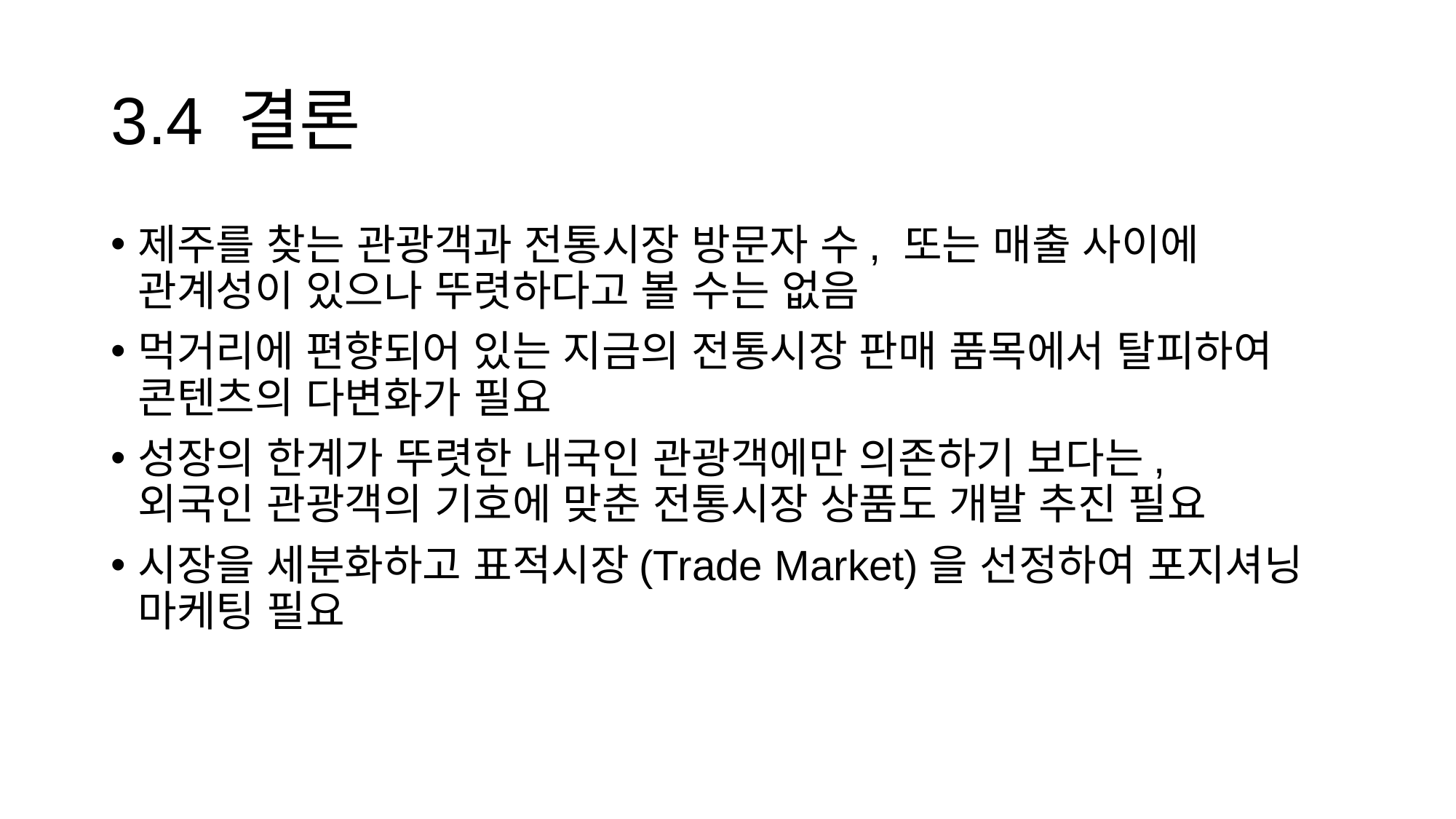

# 3.4 결론
제주를 찾는 관광객과 전통시장 방문자 수, 또는 매출 사이에 관계성이 있으나 뚜렷하다고 볼 수는 없음
먹거리에 편향되어 있는 지금의 전통시장 판매 품목에서 탈피하여 콘텐츠의 다변화가 필요
성장의 한계가 뚜렷한 내국인 관광객에만 의존하기 보다는,	 외국인 관광객의 기호에 맞춘 전통시장 상품도 개발 추진 필요
시장을 세분화하고 표적시장(Trade Market)을 선정하여 포지셔닝 마케팅 필요